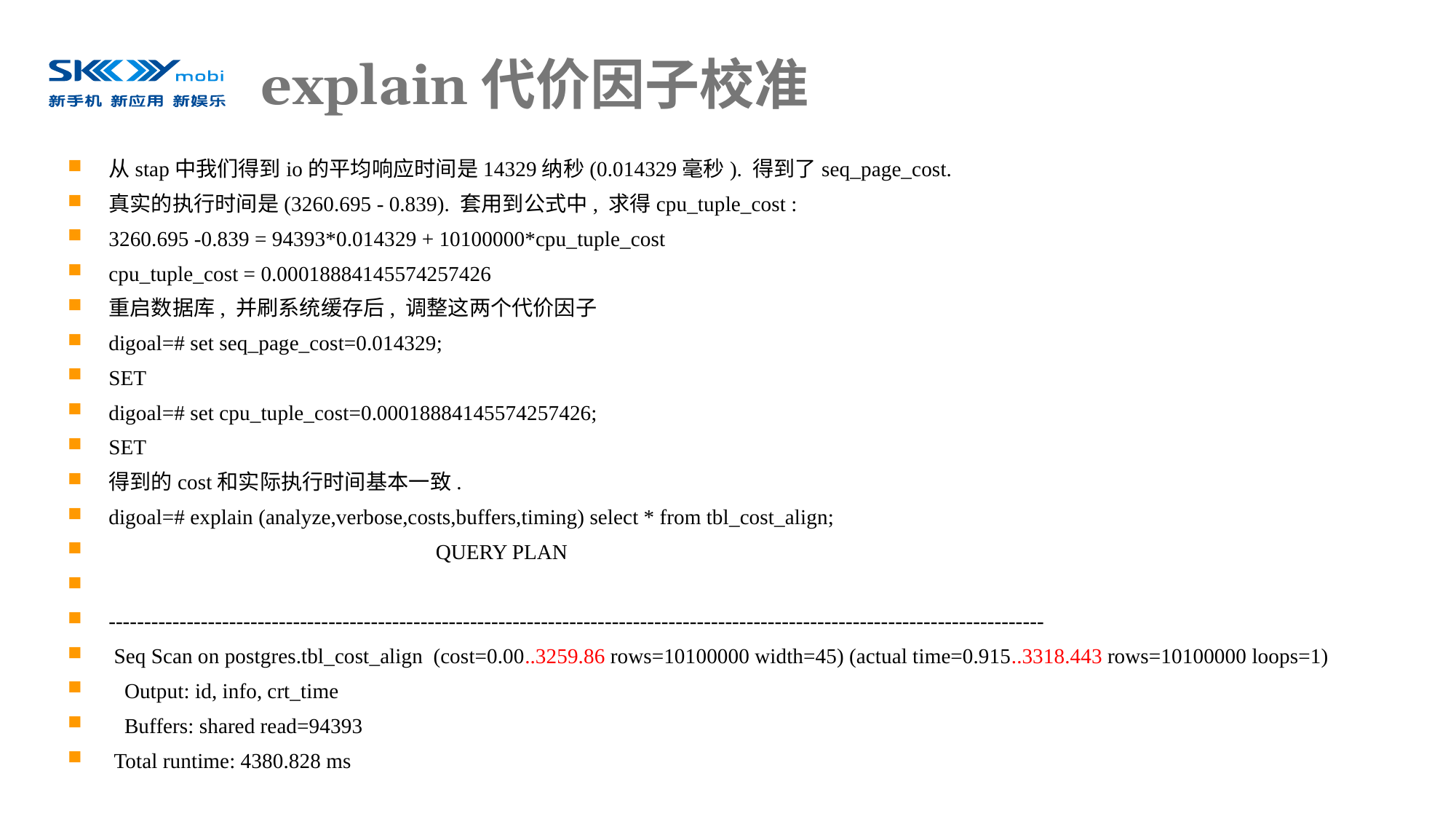

# explain代价因子校准
从stap中我们得到io的平均响应时间是14329纳秒(0.014329毫秒). 得到了seq_page_cost.
真实的执行时间是(3260.695 - 0.839). 套用到公式中, 求得cpu_tuple_cost :
3260.695 -0.839 = 94393*0.014329 + 10100000*cpu_tuple_cost
cpu_tuple_cost = 0.00018884145574257426
重启数据库, 并刷系统缓存后, 调整这两个代价因子
digoal=# set seq_page_cost=0.014329;
SET
digoal=# set cpu_tuple_cost=0.00018884145574257426;
SET
得到的cost和实际执行时间基本一致.
digoal=# explain (analyze,verbose,costs,buffers,timing) select * from tbl_cost_align;
                                                              QUERY PLAN

------------------------------------------------------------------------------------------------------------------------------------
 Seq Scan on postgres.tbl_cost_align  (cost=0.00..3259.86 rows=10100000 width=45) (actual time=0.915..3318.443 rows=10100000 loops=1)
   Output: id, info, crt_time
   Buffers: shared read=94393
 Total runtime: 4380.828 ms